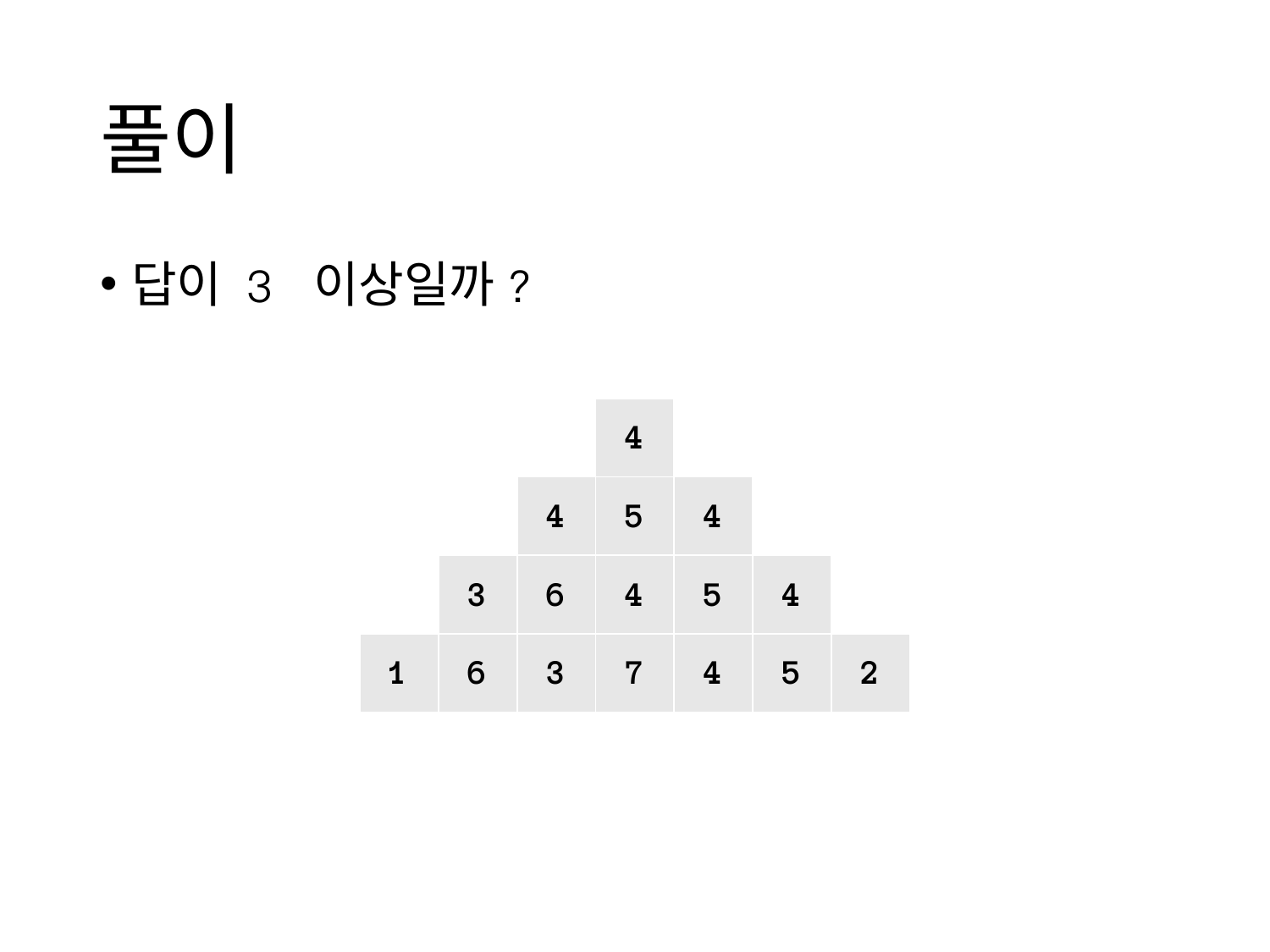

# 풀이
답이 3 이상일까?
|  |  |  | 4 |  |  |  |
| --- | --- | --- | --- | --- | --- | --- |
|  |  | 4 | 5 | 4 |  |  |
|  | 3 | 6 | 4 | 5 | 4 |  |
| 1 | 6 | 3 | 7 | 4 | 5 | 2 |